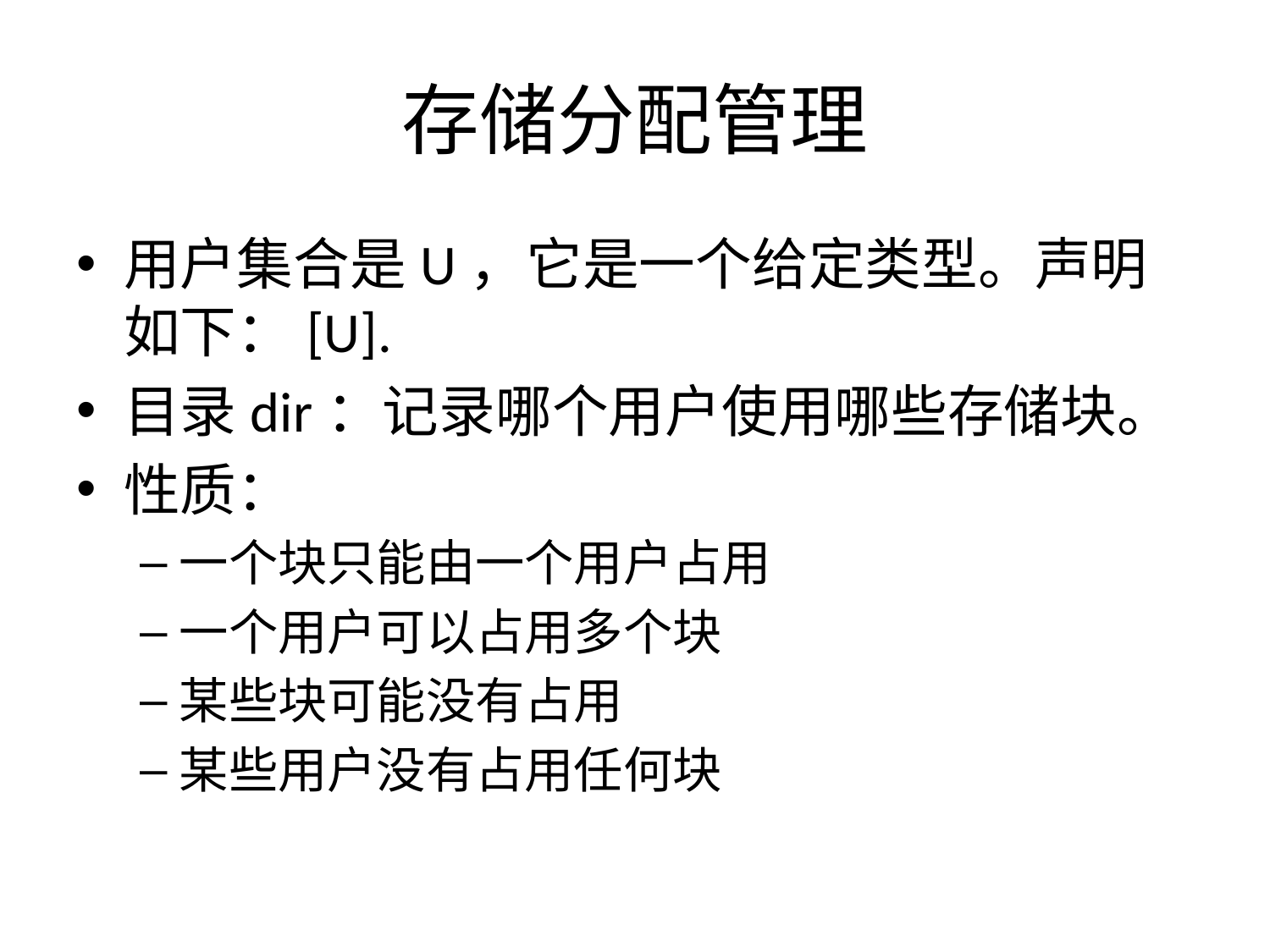

# 存储分配管理
用户集合是U，它是一个给定类型。声明如下：[U].
目录dir：记录哪个用户使用哪些存储块。
性质：
一个块只能由一个用户占用
一个用户可以占用多个块
某些块可能没有占用
某些用户没有占用任何块